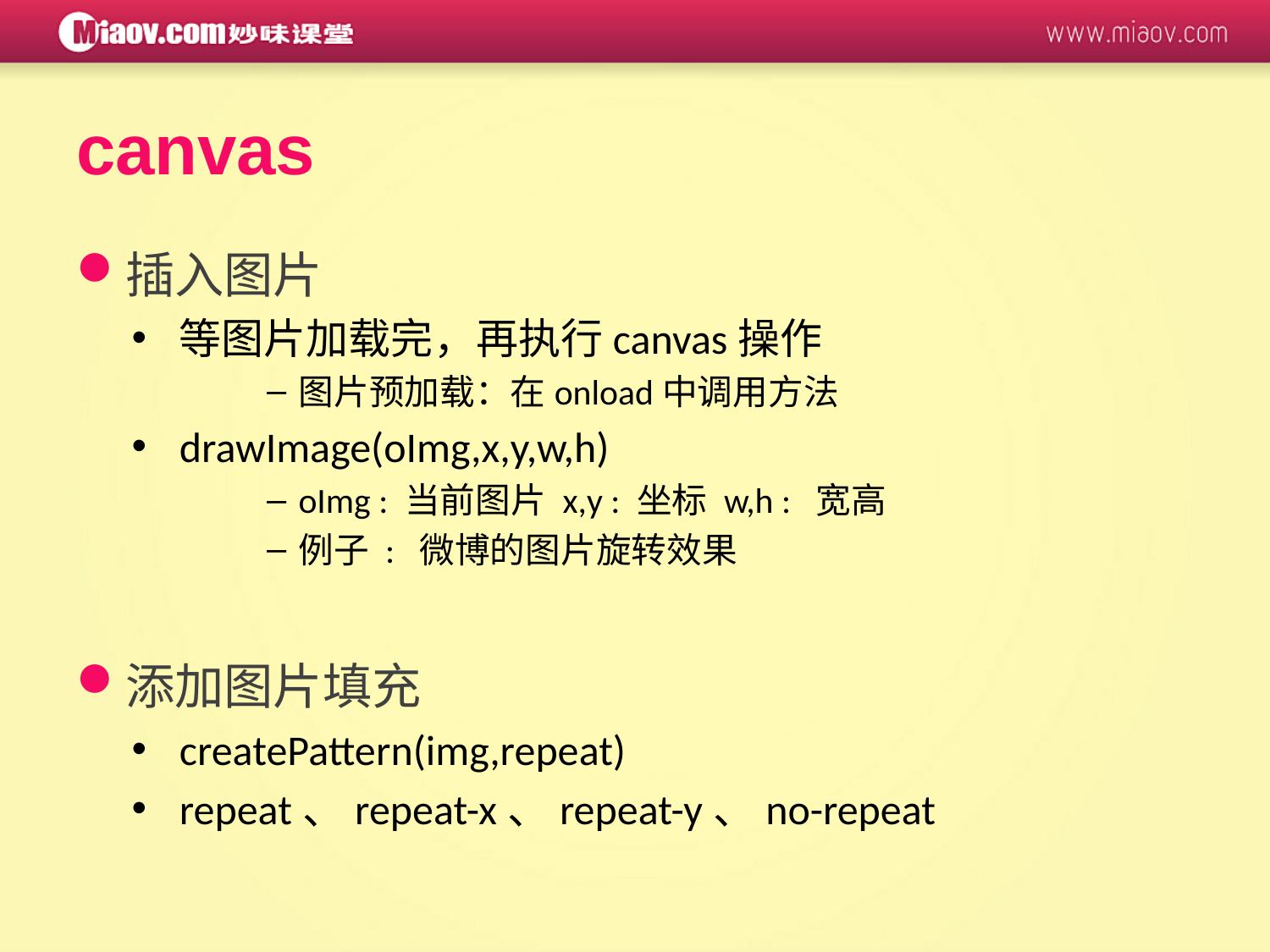

canvas
插入图片
等图片加载完，再执行canvas操作
图片预加载：在onload中调用方法
drawImage(oImg,x,y,w,h)
oImg : 当前图片 x,y : 坐标 w,h :  宽高
例子 :  微博的图片旋转效果

添加图片填充
createPattern(img,repeat)
repeat、repeat-x、repeat-y、no-repeat